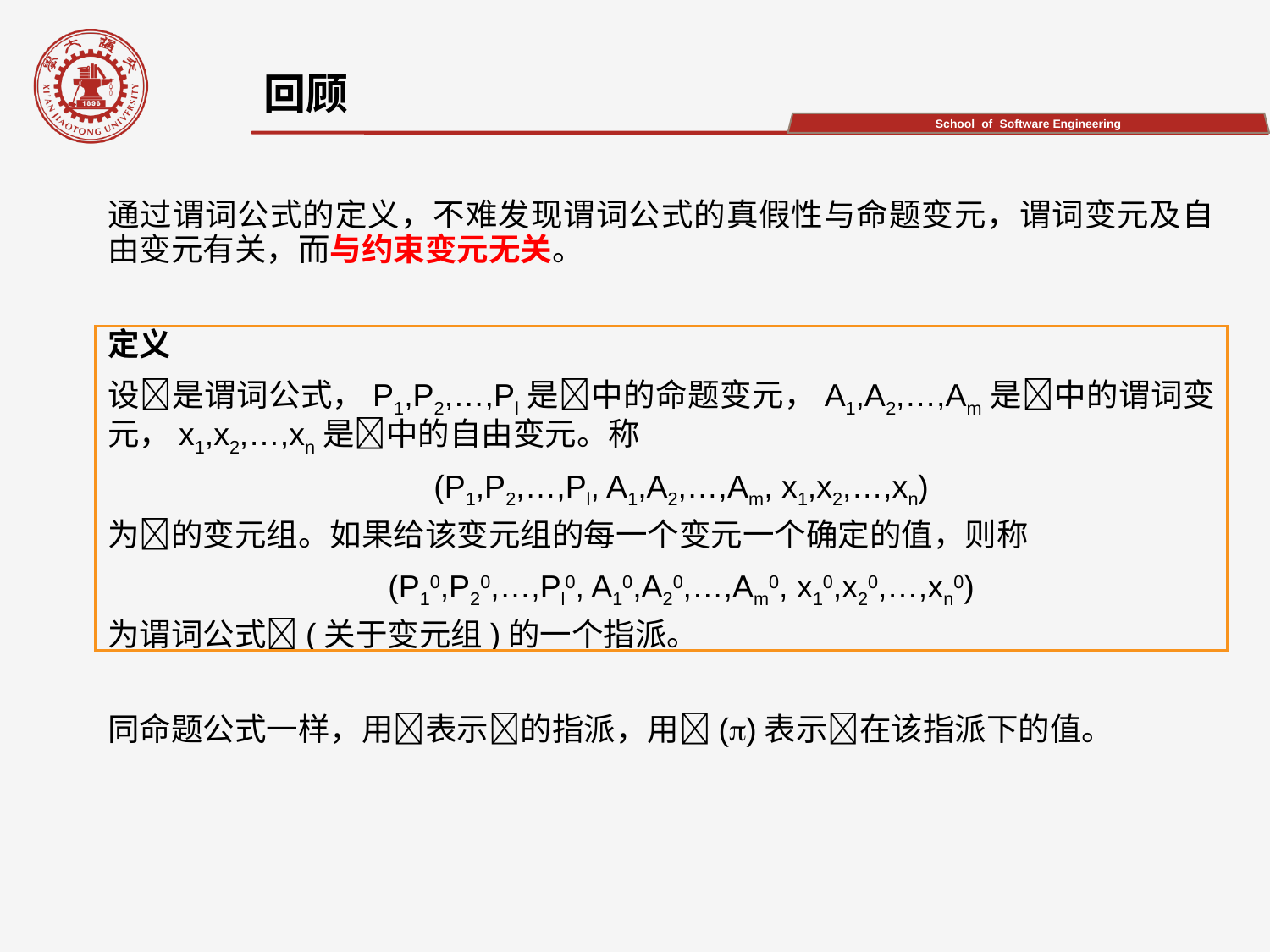

回顾
通过谓词公式的定义，不难发现谓词公式的真假性与命题变元，谓词变元及自由变元有关，而与约束变元无关。

定义
设α是谓词公式，P1,P2,…,Pl是α中的命题变元，A1,A2,…,Am是α中的谓词变元，x1,x2,…,xn是α中的自由变元。称
(P1,P2,…,Pl, A1,A2,…,Am, x1,x2,…,xn)
为α的变元组。如果给该变元组的每一个变元一个确定的值，则称
(P10,P20,…,Pl0, A10,A20,…,Am0, x10,x20,…,xn0)
为谓词公式α(关于变元组)的一个指派。

同命题公式一样，用π表示α的指派，用α(π)表示α在该指派下的值。